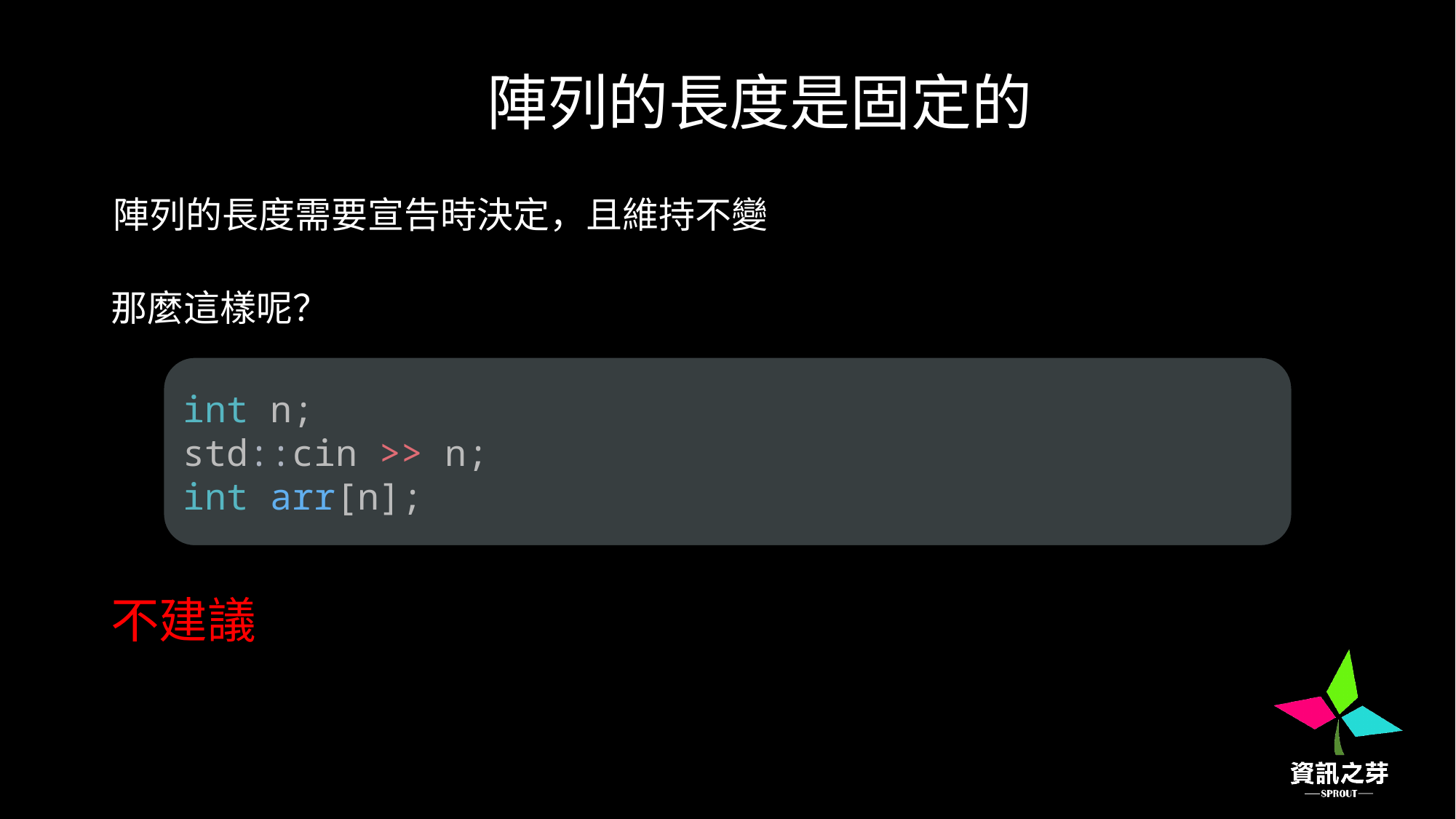

陣列的長度是固定的
陣列的長度需要宣告時決定，且維持不變
那麼這樣呢？
int n;
std::cin >> n;
int arr[n];
不建議